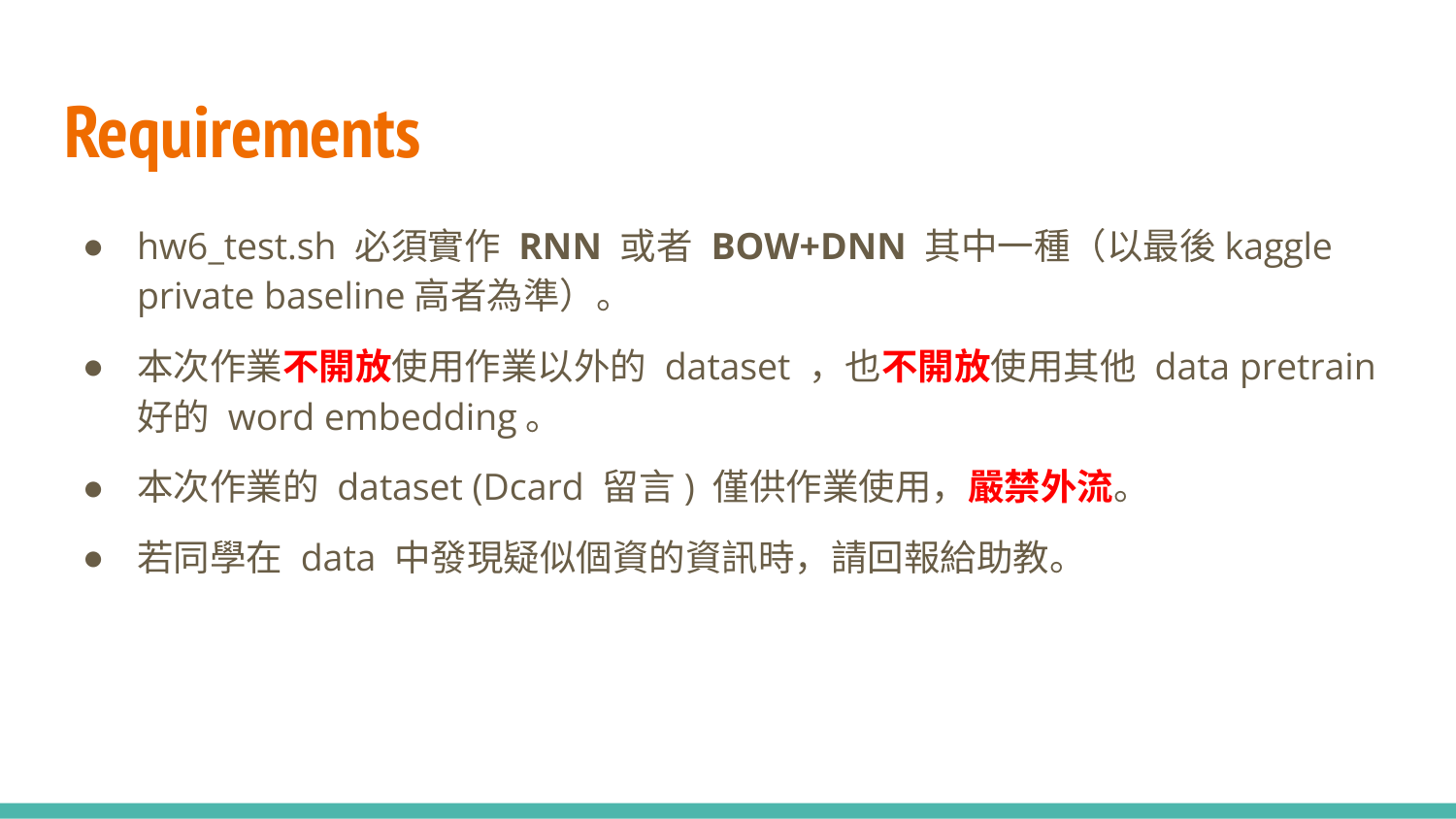

# Requirements
hw6_test.sh 必須實作 RNN 或者 BOW+DNN 其中一種（以最後kaggle private baseline高者為準）。
本次作業不開放使用作業以外的 dataset ，也不開放使用其他 data pretrain 好的 word embedding。
本次作業的 dataset (Dcard 留言) 僅供作業使用，嚴禁外流。
若同學在 data 中發現疑似個資的資訊時，請回報給助教。